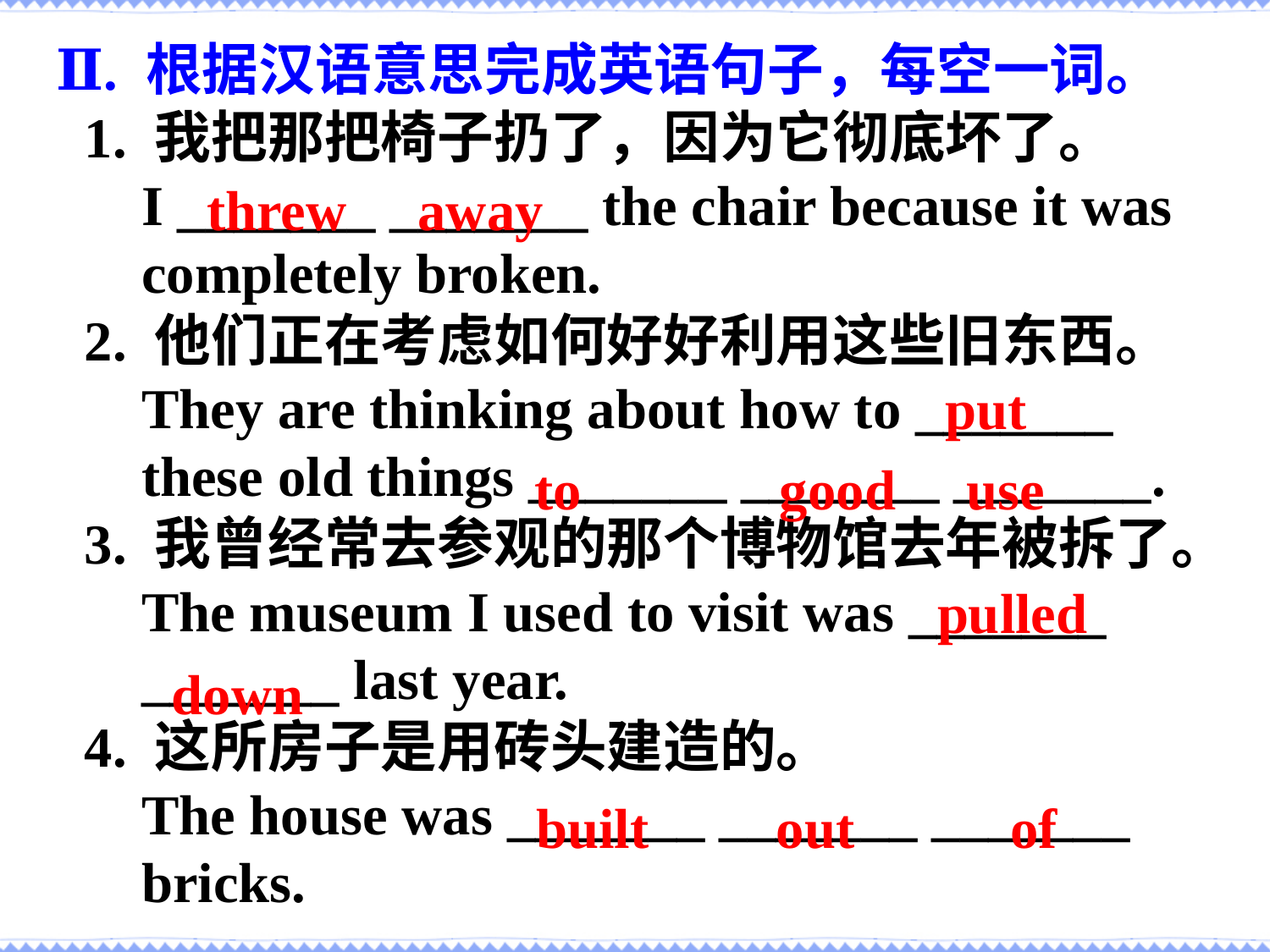

Ⅱ. 根据汉语意思完成英语句子，每空一词。
  1. 我把那把椅子扔了，因为它彻底坏了。
      I _______ _______ the chair because it was
      completely broken.
  2. 他们正在考虑如何好好利用这些旧东西。
      They are thinking about how to _______
      these old things _______ _______ _______.
  3. 我曾经常去参观的那个博物馆去年被拆了。
      The museum I used to visit was _______
      _______ last year.
  4. 这所房子是用砖头建造的。
      The house was _______ _______ _______
      bricks.
threw     away
                             put
to              good     use
                                                      pulled
down
built         out           of